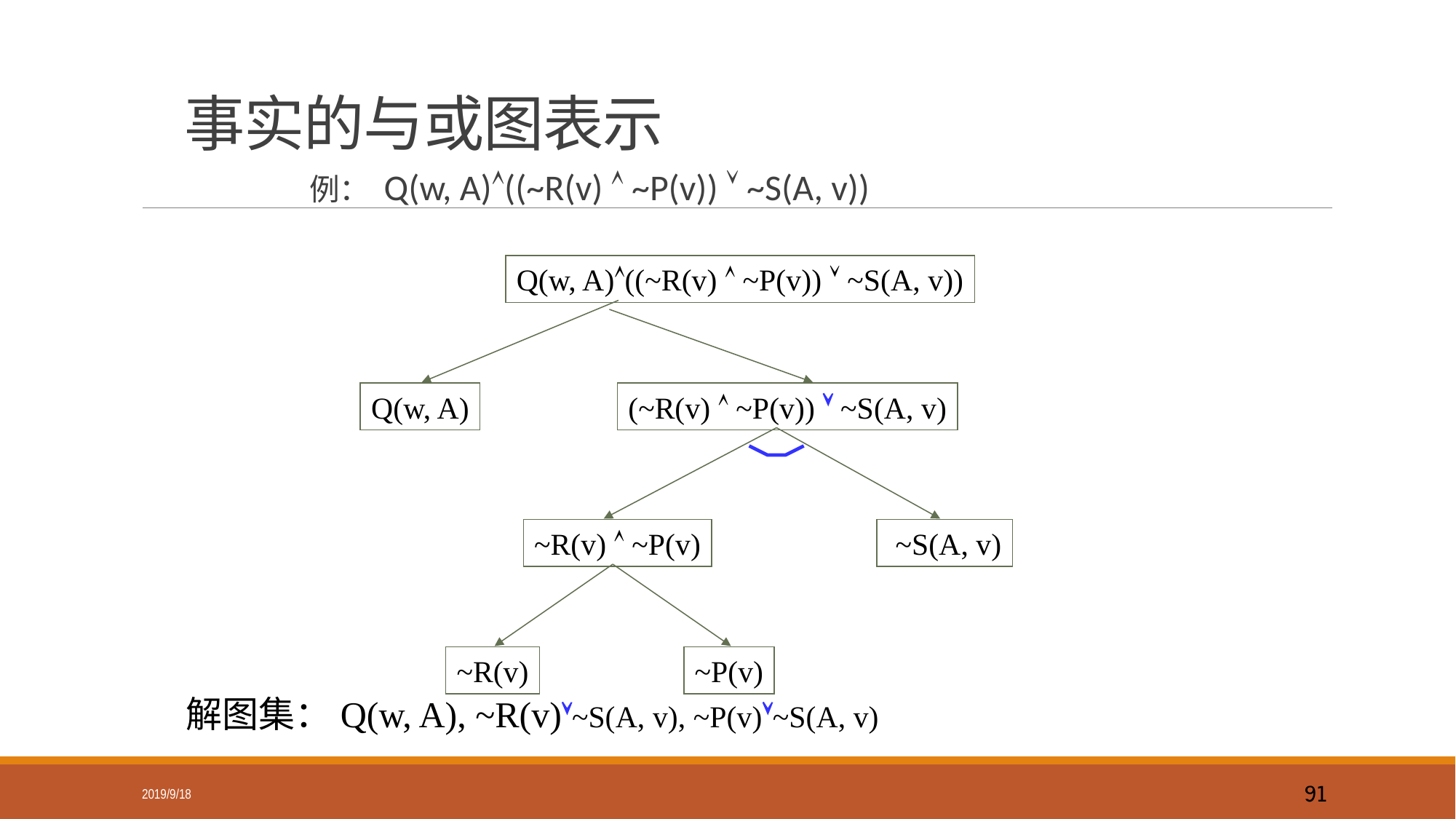

# 事实的与或图表示
例： Q(w, A)∧((~R(v) ∧ ~P(v)) ∨ ~S(A, v))
Q(w, A)∧((~R(v) ∧ ~P(v)) ∨ ~S(A, v))

Q(w, A)
(~R(v) ∧ ~P(v)) ∨ ~S(A, v)

~R(v) ∧ ~P(v)
 ~S(A, v)

~R(v)
~P(v)
解图集：Q(w, A), ~R(v)∨~S(A, v), ~P(v)∨~S(A, v)
2019/9/18
91